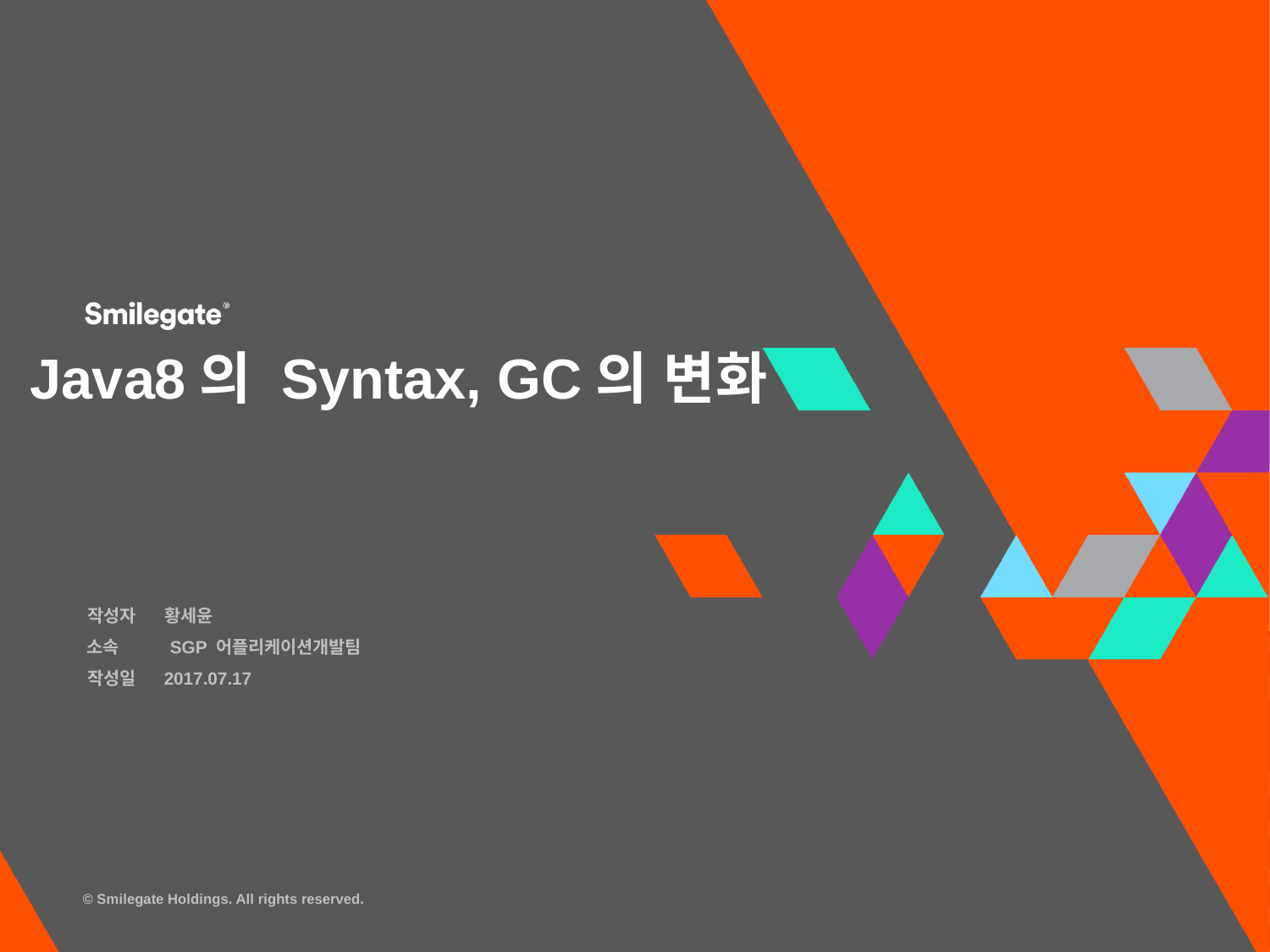

Java8의 Syntax, GC의 변화
황세윤
작성자
SGP 어플리케이션개발팀
소속
2017.07.17
작성일